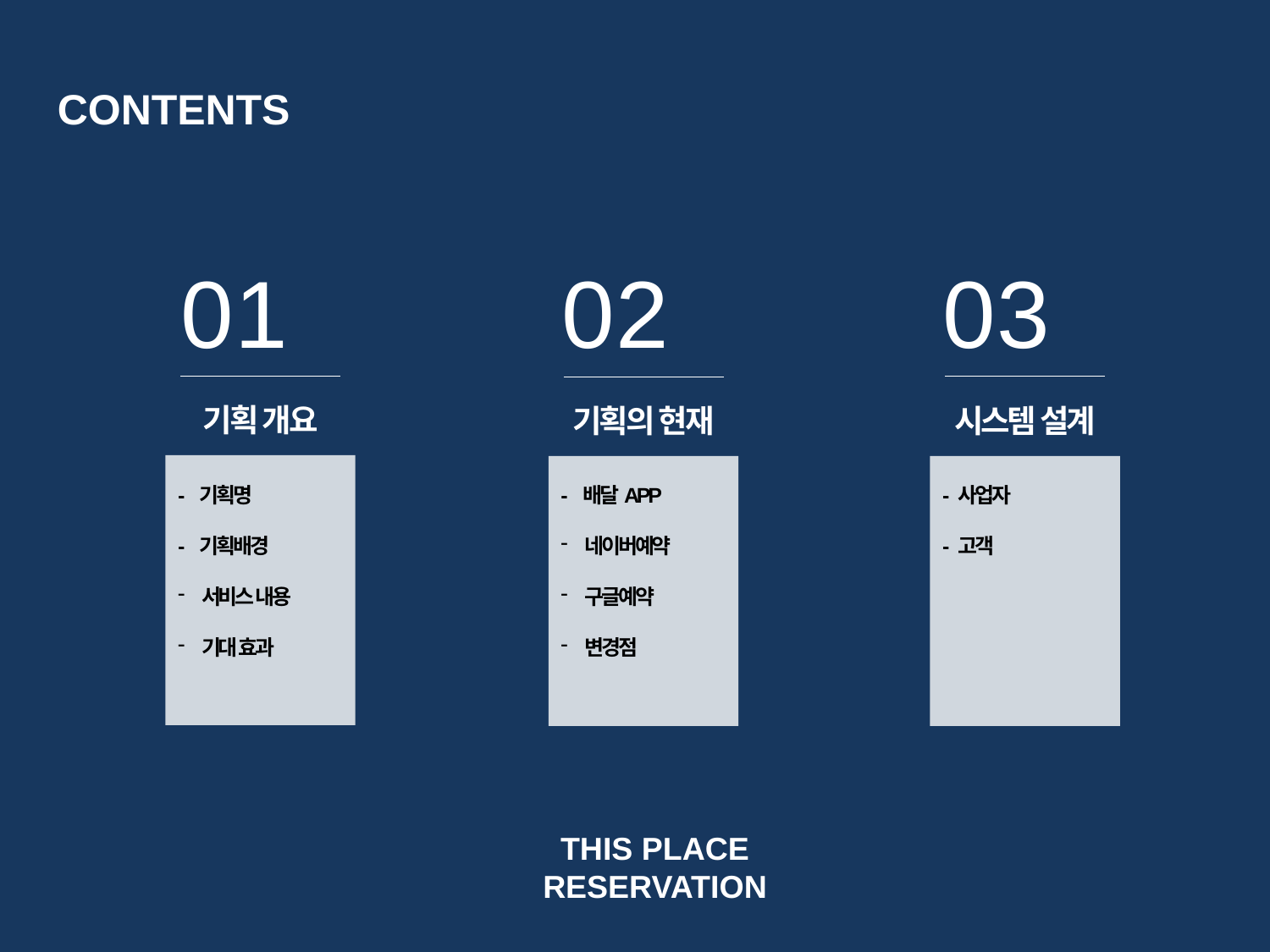

CONTENTS
01			02			03
기획 개요
기획의 현재
시스템 설계

-   배달APP

네이버예약

구글예약

변경점

- 사업자

- 고객
-   기획명

-   기획배경

서비스 내용

기대 효과
THIS PLACE
RESERVATION